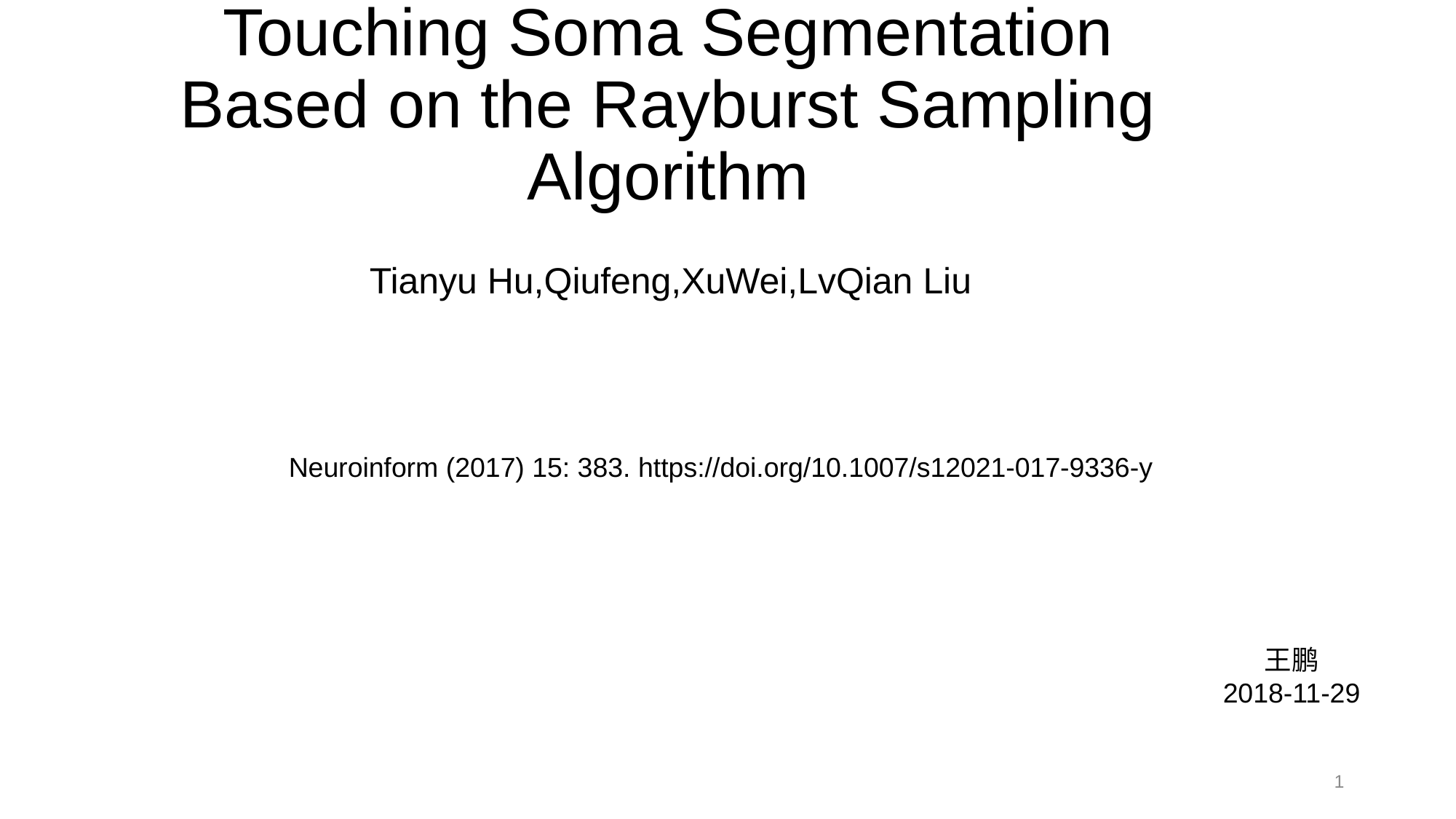

# Touching Soma Segmentation Based on the Rayburst Sampling Algorithm
Tianyu Hu,Qiufeng,XuWei,LvQian Liu
Neuroinform (2017) 15: 383. https://doi.org/10.1007/s12021-017-9336-y
王鹏
2018-11-29
1